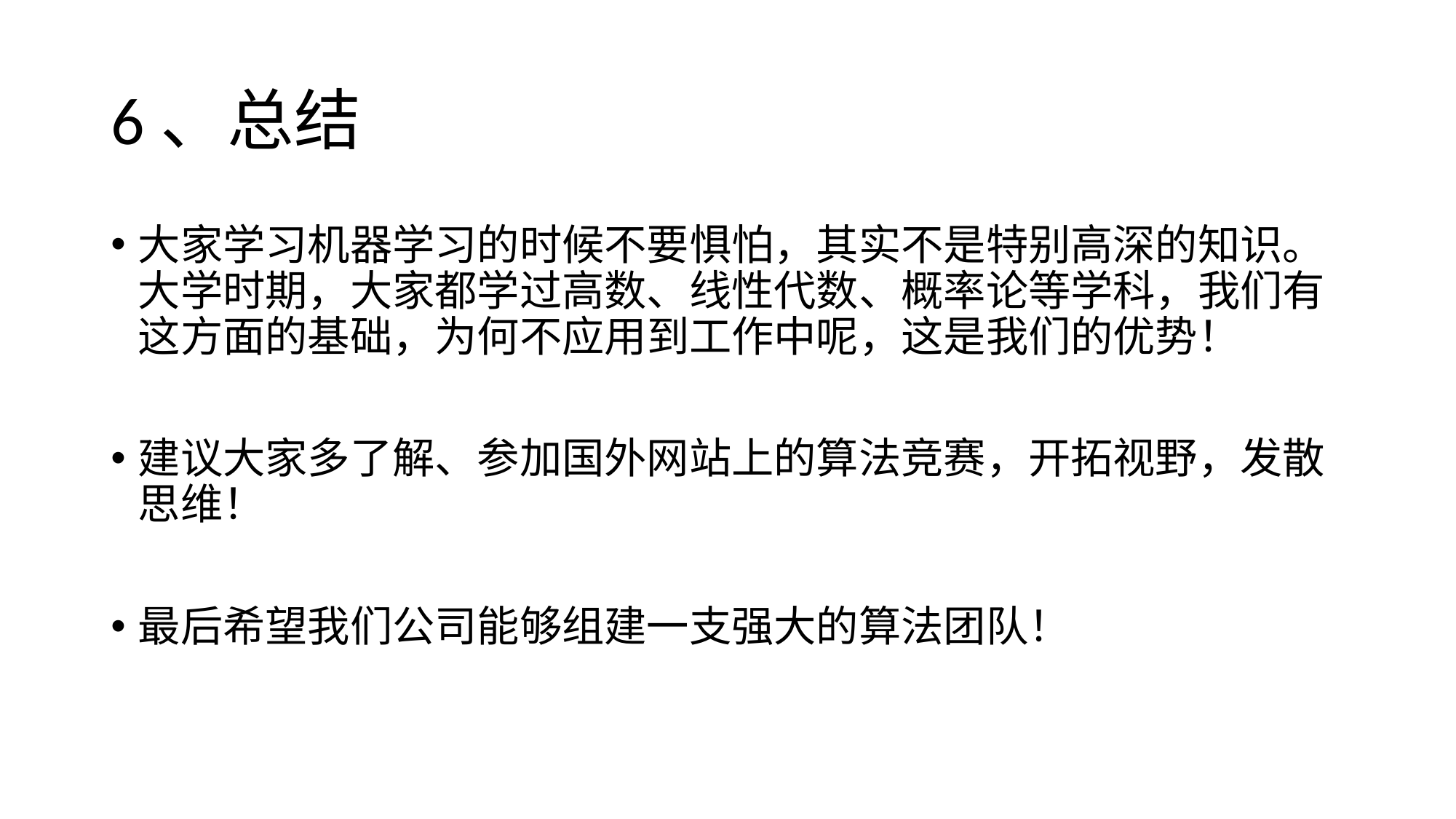

# 6、总结
大家学习机器学习的时候不要惧怕，其实不是特别高深的知识。大学时期，大家都学过高数、线性代数、概率论等学科，我们有这方面的基础，为何不应用到工作中呢，这是我们的优势！

建议大家多了解、参加国外网站上的算法竞赛，开拓视野，发散思维！

最后希望我们公司能够组建一支强大的算法团队！